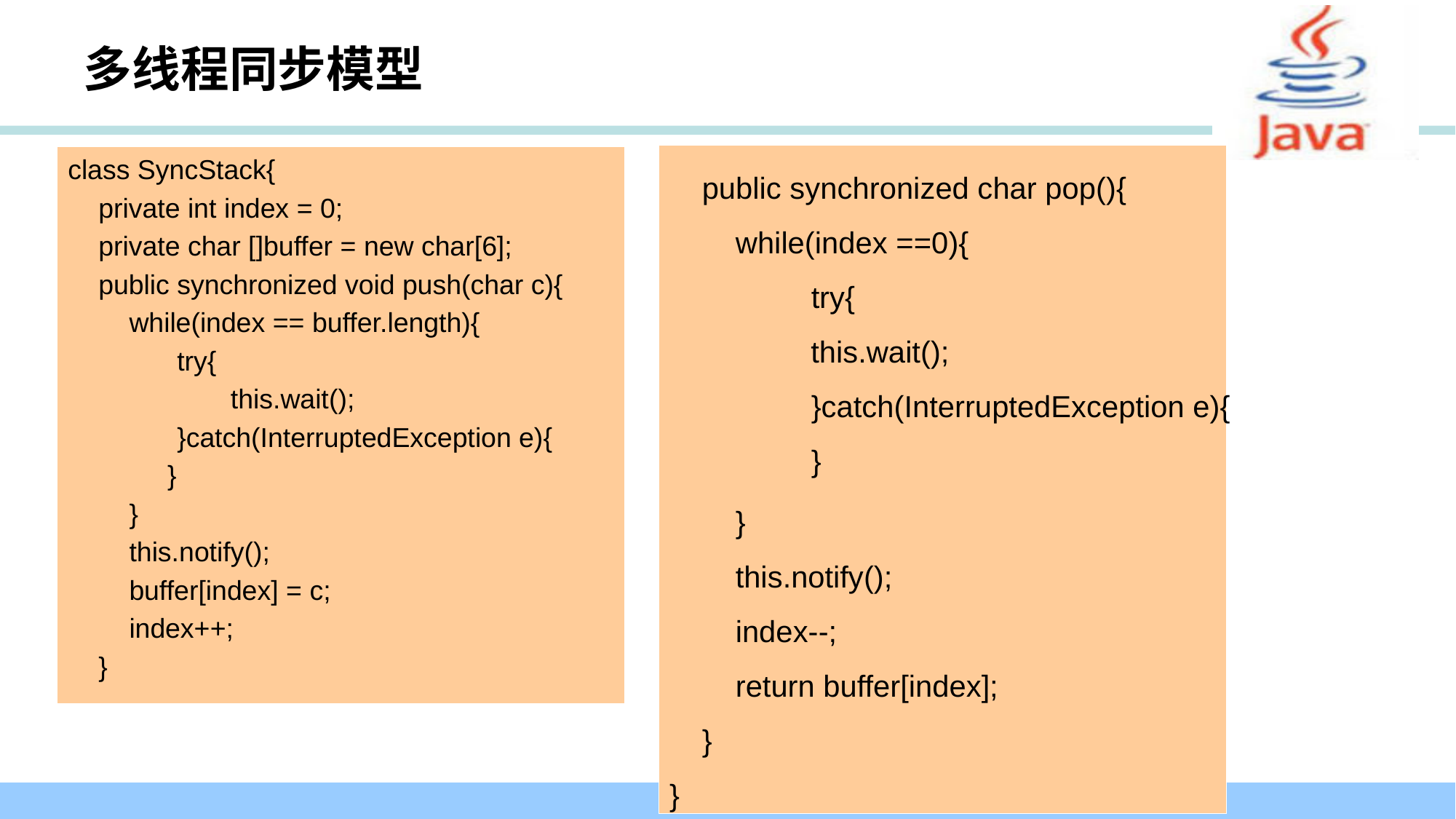

# 多线程同步模型
public synchronized char pop(){
    while(index ==0){
	try{
             this.wait();
	}catch(InterruptedException e){
	}
    }
    this.notify();
    index--;
    return buffer[index];
}
}

class SyncStack{
    private int index = 0;
    private char []buffer = new char[6];
    public synchronized void push(char c){
        while(index == buffer.length){
	try{
 	       this.wait();
	}catch(InterruptedException e){
             }
        }
        this.notify();
        buffer[index] = c;
        index++;
    }